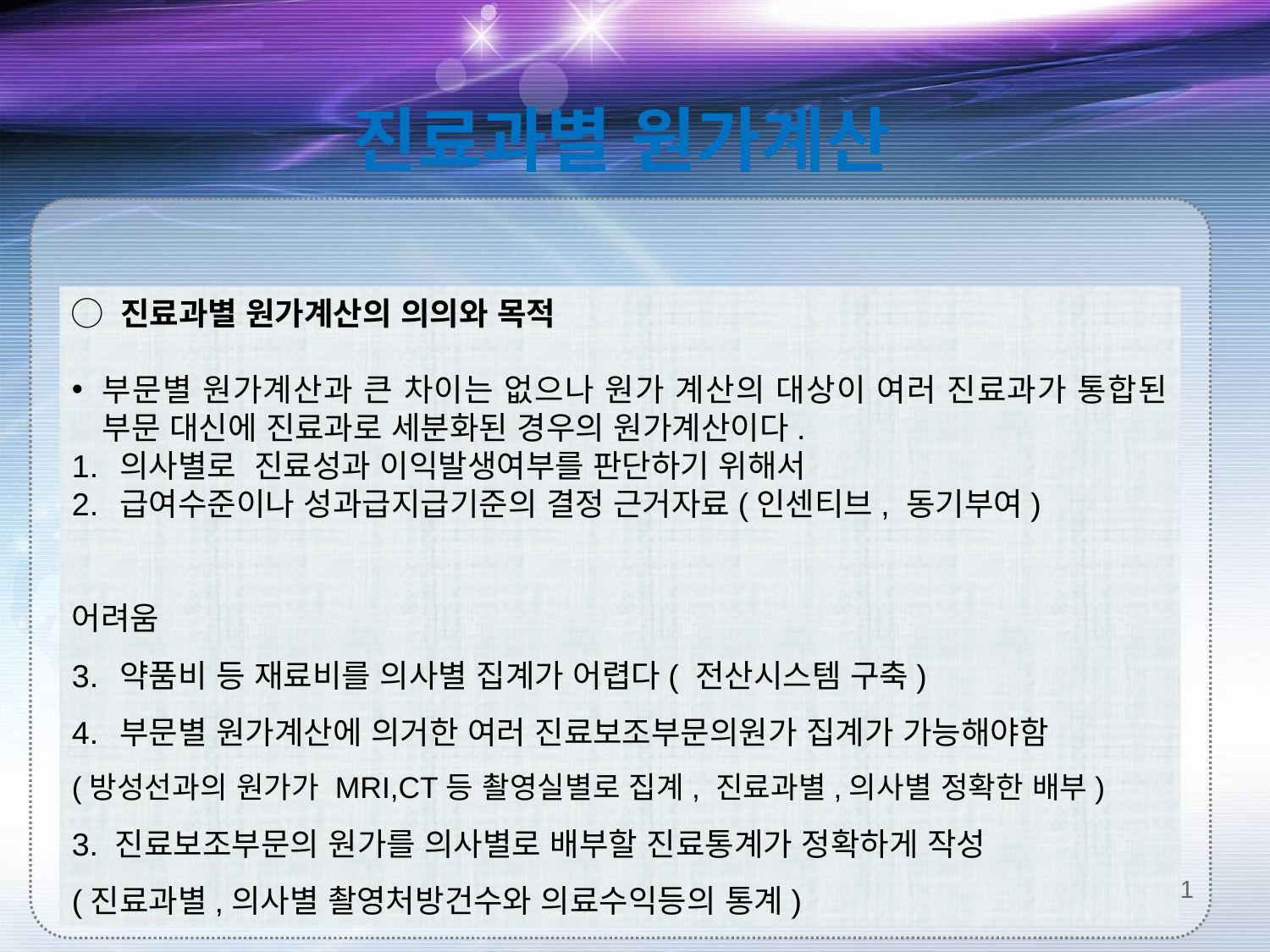

진료과별 원가계산

◯ 진료과별 원가계산의 의의와 목적

부문별 원가계산과 큰 차이는 없으나 원가 계산의 대상이 여러 진료과가 통합된 부문 대신에 진료과로 세분화된 경우의 원가계산이다.
의사별로  진료성과 이익발생여부를 판단하기 위해서
급여수준이나 성과급지급기준의 결정 근거자료(인센티브, 동기부여)

어려움
약품비 등 재료비를 의사별 집계가 어렵다( 전산시스템 구축)
부문별 원가계산에 의거한 여러 진료보조부문의원가 집계가 가능해야함
(방성선과의 원가가 MRI,CT등 촬영실별로 집계, 진료과별,의사별 정확한 배부)
3. 진료보조부문의 원가를 의사별로 배부할 진료통계가 정확하게 작성
(진료과별,의사별 촬영처방건수와 의료수익등의 통계)
11